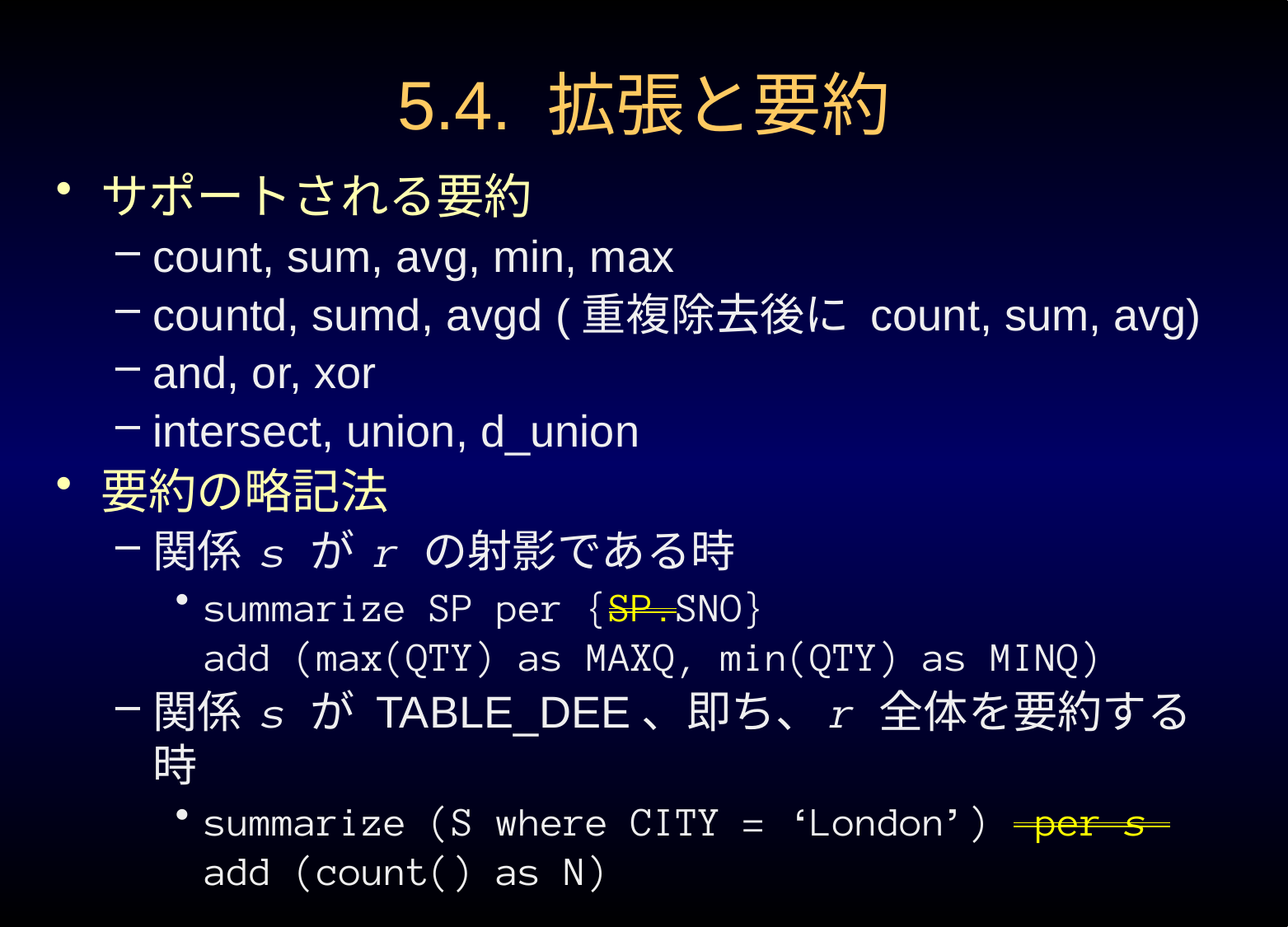

# 5.4. 拡張と要約
サポートされる要約
count, sum, avg, min, max
countd, sumd, avgd (重複除去後に count, sum, avg)
and, or, xor
intersect, union, d_union
要約の略記法
関係 s が r の射影である時
summarize SP per {SP.SNO}
add (max(QTY) as MAXQ, min(QTY) as MINQ)
関係 s が TABLE_DEE、即ち、r 全体を要約する時
summarize (S where CITY = ‘London’)  per s
add (count() as N)